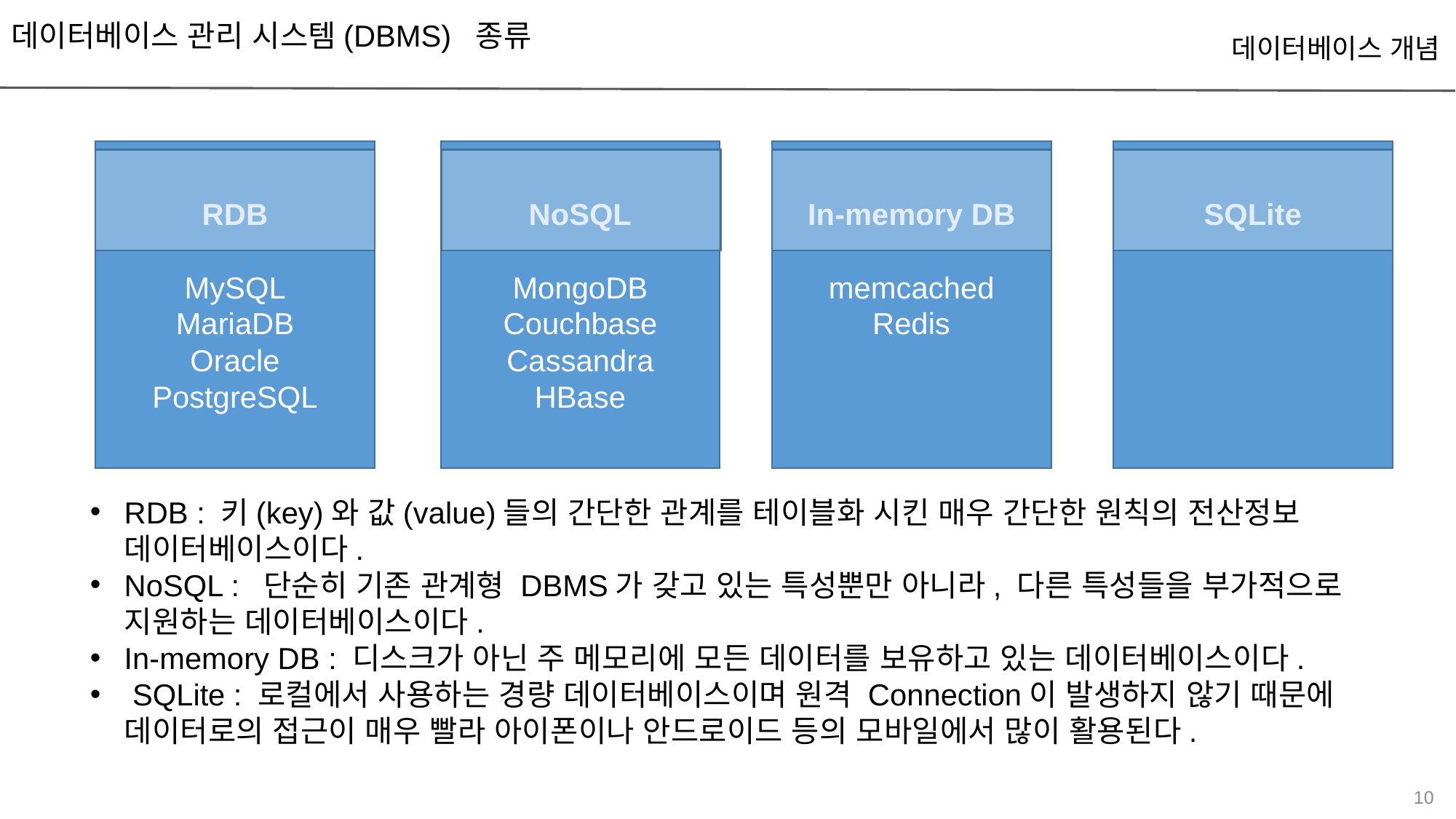

# 데이터베이스 관리 시스템(DBMS)  종류
데이터베이스 개념

RDB

MySQL
MariaDB
Oracle
PostgreSQL
NoSQL

MongoDB
Couchbase
Cassandra
HBase
In-memory DB

memcached
Redis

SQLite

RDB : 키(key)와 값(value)들의 간단한 관계를 테이블화 시킨 매우 간단한 원칙의 전산정보 데이터베이스이다.
NoSQL :  단순히 기존 관계형 DBMS가 갖고 있는 특성뿐만 아니라, 다른 특성들을 부가적으로 지원하는 데이터베이스이다.
In-memory DB : 디스크가 아닌 주 메모리에 모든 데이터를 보유하고 있는 데이터베이스이다.
 SQLite : 로컬에서 사용하는 경량 데이터베이스이며 원격 Connection이 발생하지 않기 때문에 데이터로의 접근이 매우 빨라 아이폰이나 안드로이드 등의 모바일에서 많이 활용된다.
10